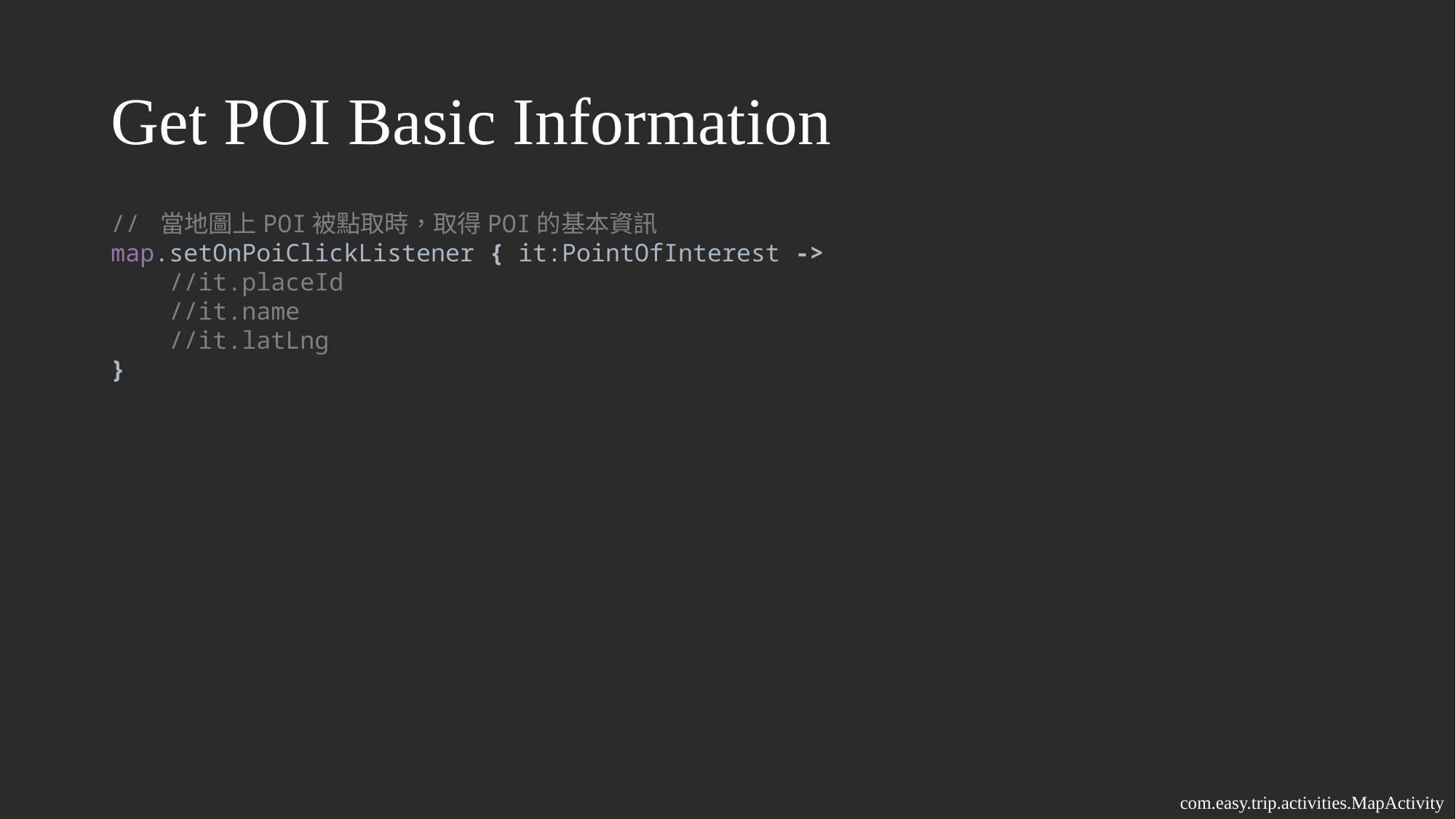

# Get POI Basic Information
// 當地圖上POI被點取時，取得POI的基本資訊
map.setOnPoiClickListener { it:PointOfInterest ->
    //it.placeId
    //it.name
    //it.latLng
}
com.easy.trip.activities.MapActivity